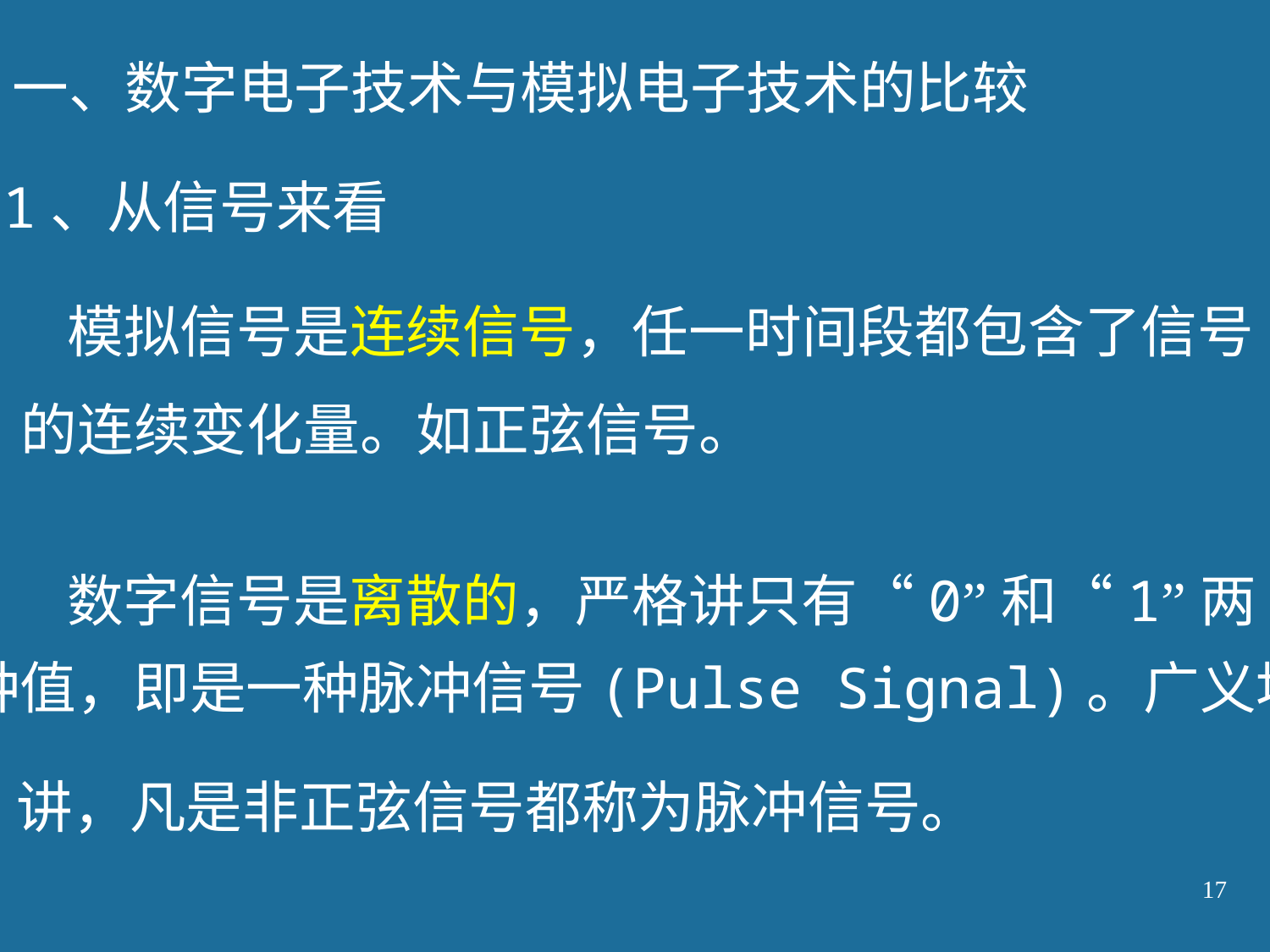

一、数字电子技术与模拟电子技术的比较
1、从信号来看
  模拟信号是连续信号，任一时间段都包含了信号
的连续变化量。如正弦信号。
  数字信号是离散的，严格讲只有“0”和“1”两
种值，即是一种脉冲信号(Pulse Signal)。广义地
讲，凡是非正弦信号都称为脉冲信号。
17